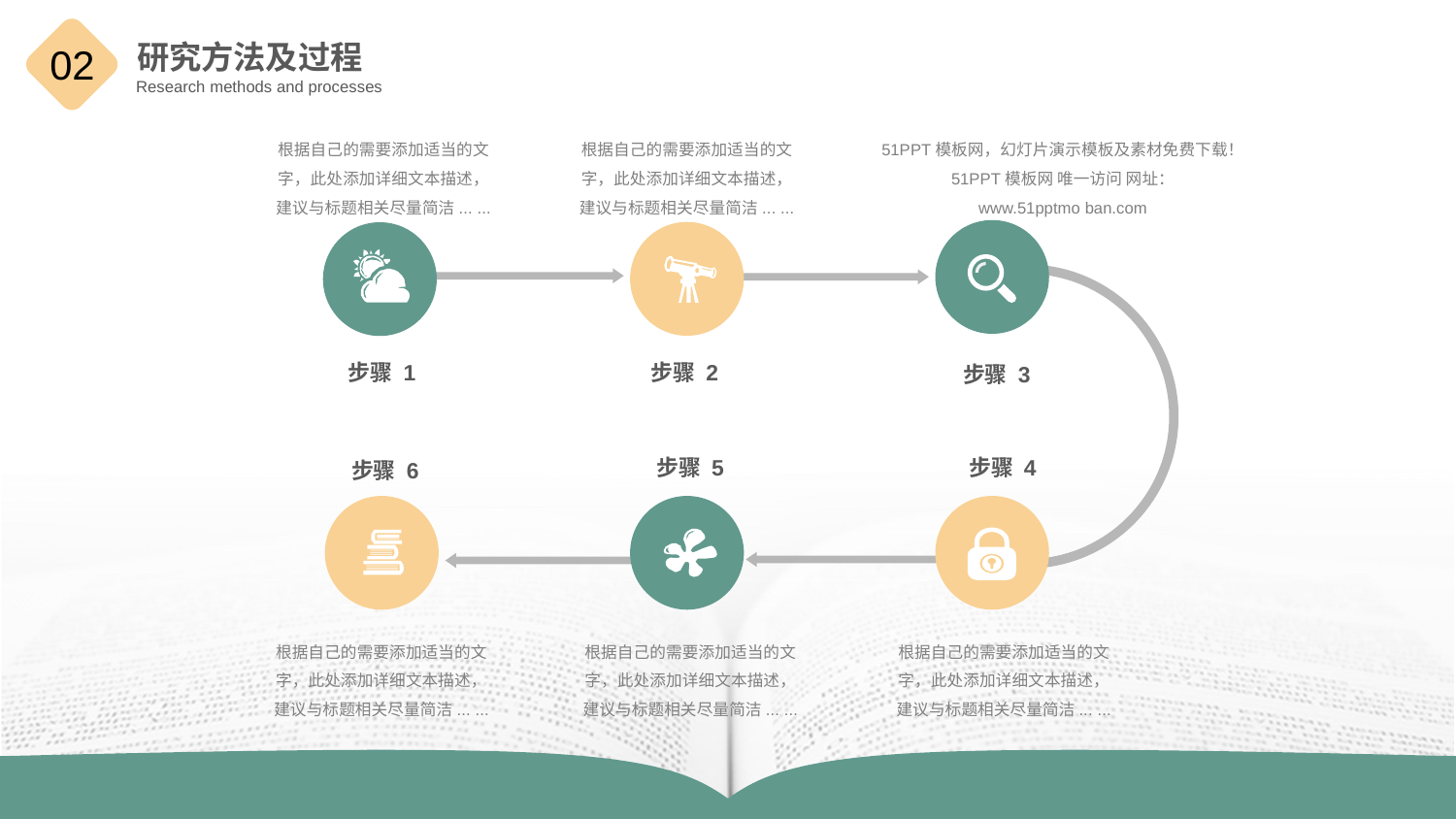

02
研究方法及过程
Research methods and processes
根据自己的需要添加适当的文字，此处添加详细文本描述，建议与标题相关尽量简洁... ...
根据自己的需要添加适当的文字，此处添加详细文本描述，建议与标题相关尽量简洁... ...
51PPT模板网，幻灯片演示模板及素材免费下载！
51PPT模板网 唯一访问 网址：
www.51pptmo ban.com

步骤 1
步骤 2
步骤 3
步骤 5
步骤 4
步骤 6

根据自己的需要添加适当的文字，此处添加详细文本描述，建议与标题相关尽量简洁... ...
根据自己的需要添加适当的文字，此处添加详细文本描述，建议与标题相关尽量简洁... ...
根据自己的需要添加适当的文字，此处添加详细文本描述，建议与标题相关尽量简洁... ...